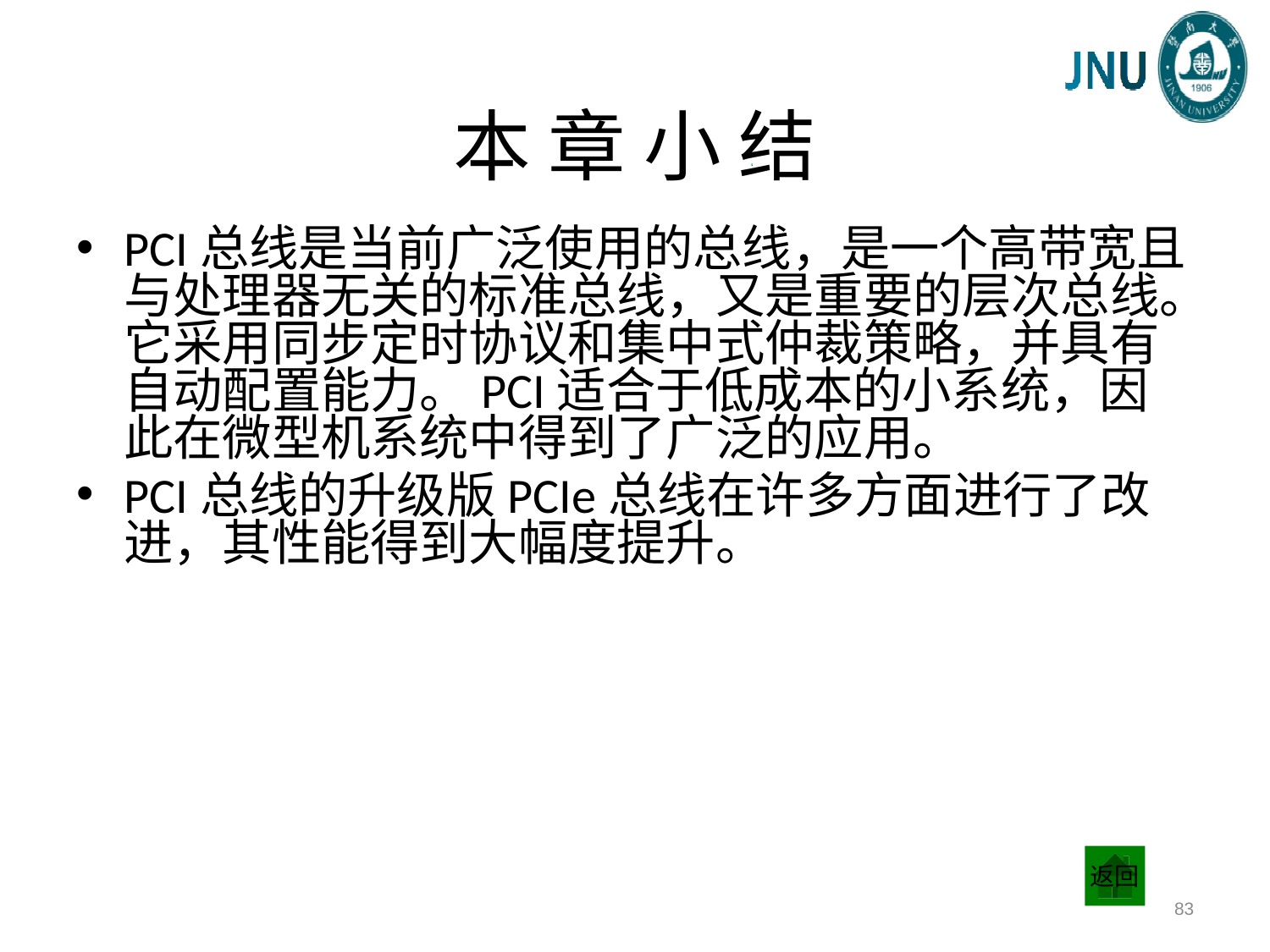

# 本 章 小 结
PCI总线是当前广泛使用的总线，是一个高带宽且与处理器无关的标准总线，又是重要的层次总线。它采用同步定时协议和集中式仲裁策略，并具有自动配置能力。PCI适合于低成本的小系统，因此在微型机系统中得到了广泛的应用。
PCI总线的升级版PCIe总线在许多方面进行了改进，其性能得到大幅度提升。

返回
83